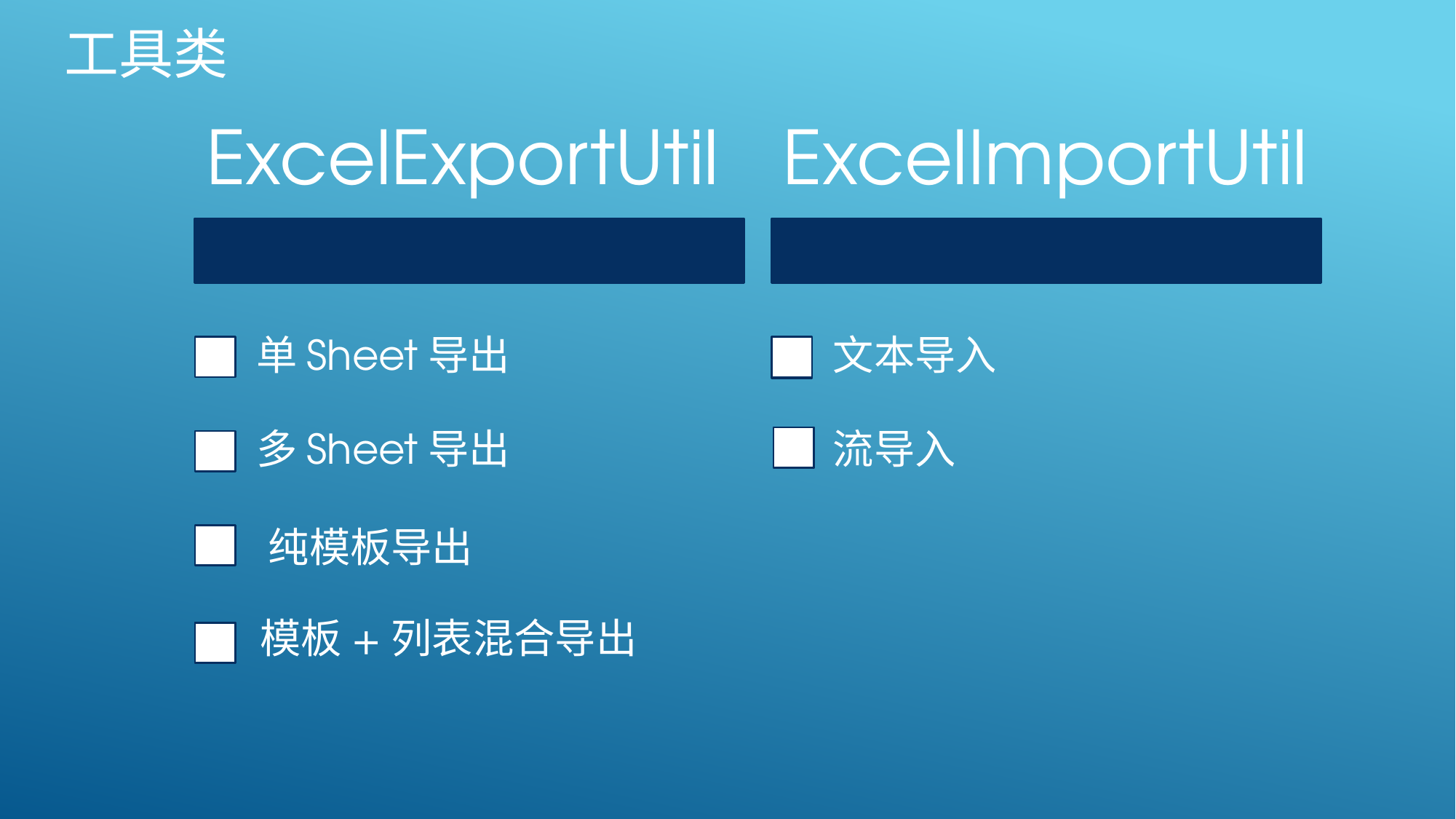

# 工具类
ExcelExportUtil
单Sheet导出
多Sheet导出
模板+列表混合导出
纯模板导出

ExcelImportUtil
文本导入
流导入